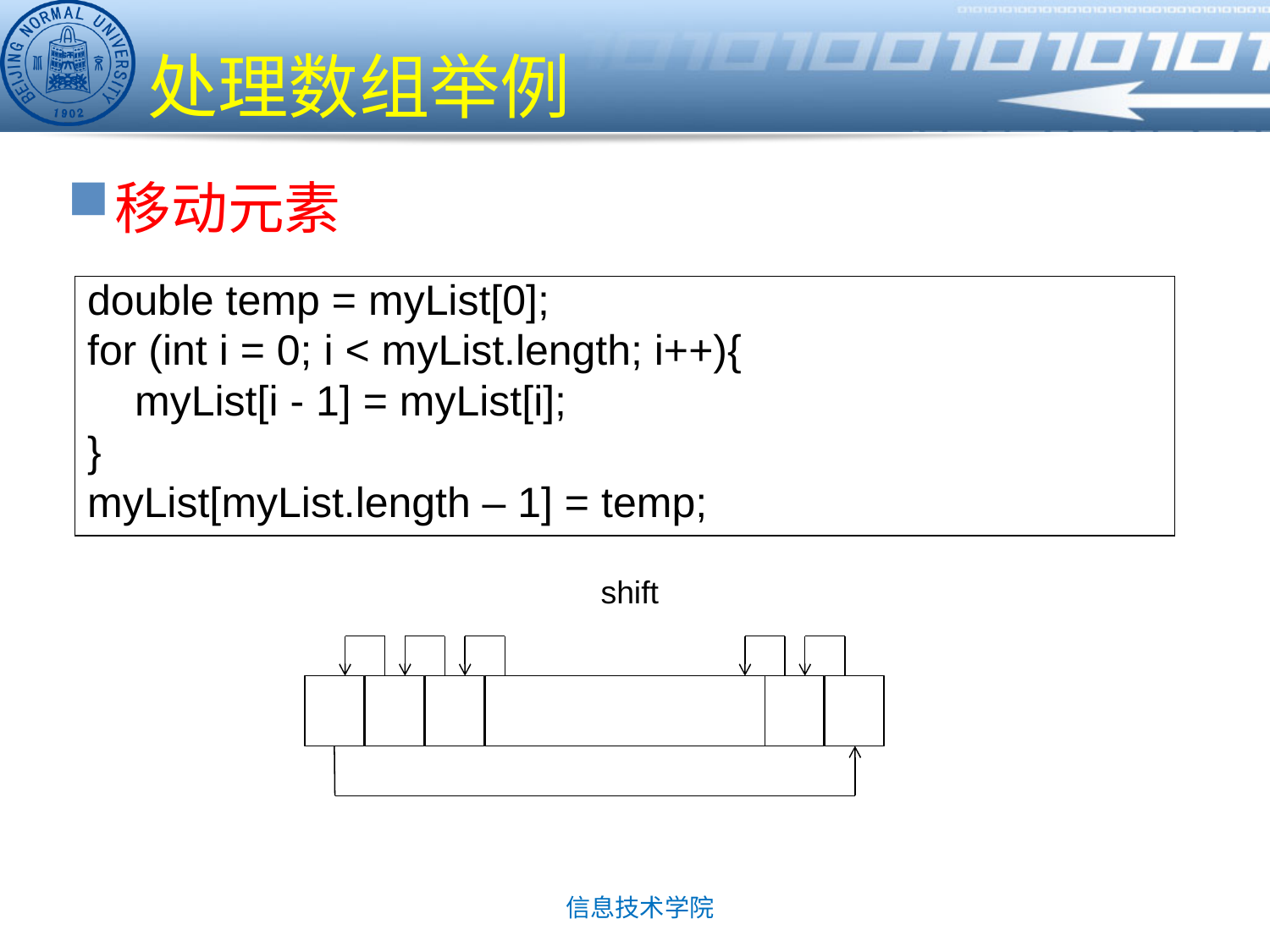

# 处理数组举例
移动元素
double temp = myList[0];
for (int i = 0; i < myList.length; i++){
    myList[i - 1] = myList[i];
}
myList[myList.length – 1] = temp;
shift

17